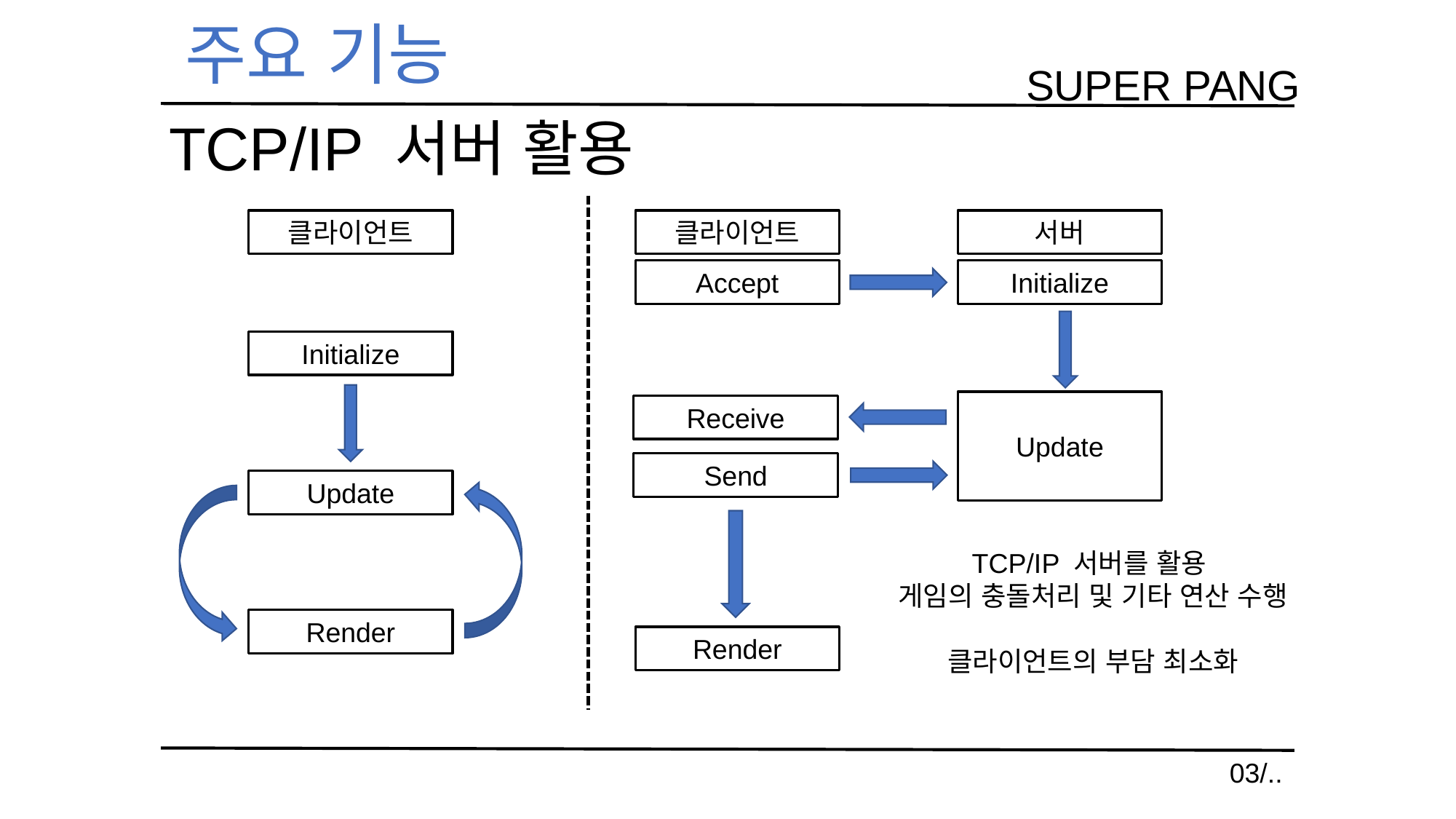

주요 기능
SUPER PANG
TCP/IP 서버 활용
클라이언트
클라이언트
서버
Accept
Initialize

Initialize

Update

Receive

Send

Update

TCP/IP 서버를 활용
게임의 충돌처리 및 기타 연산 수행

클라이언트의 부담 최소화
Render
Render
03/..